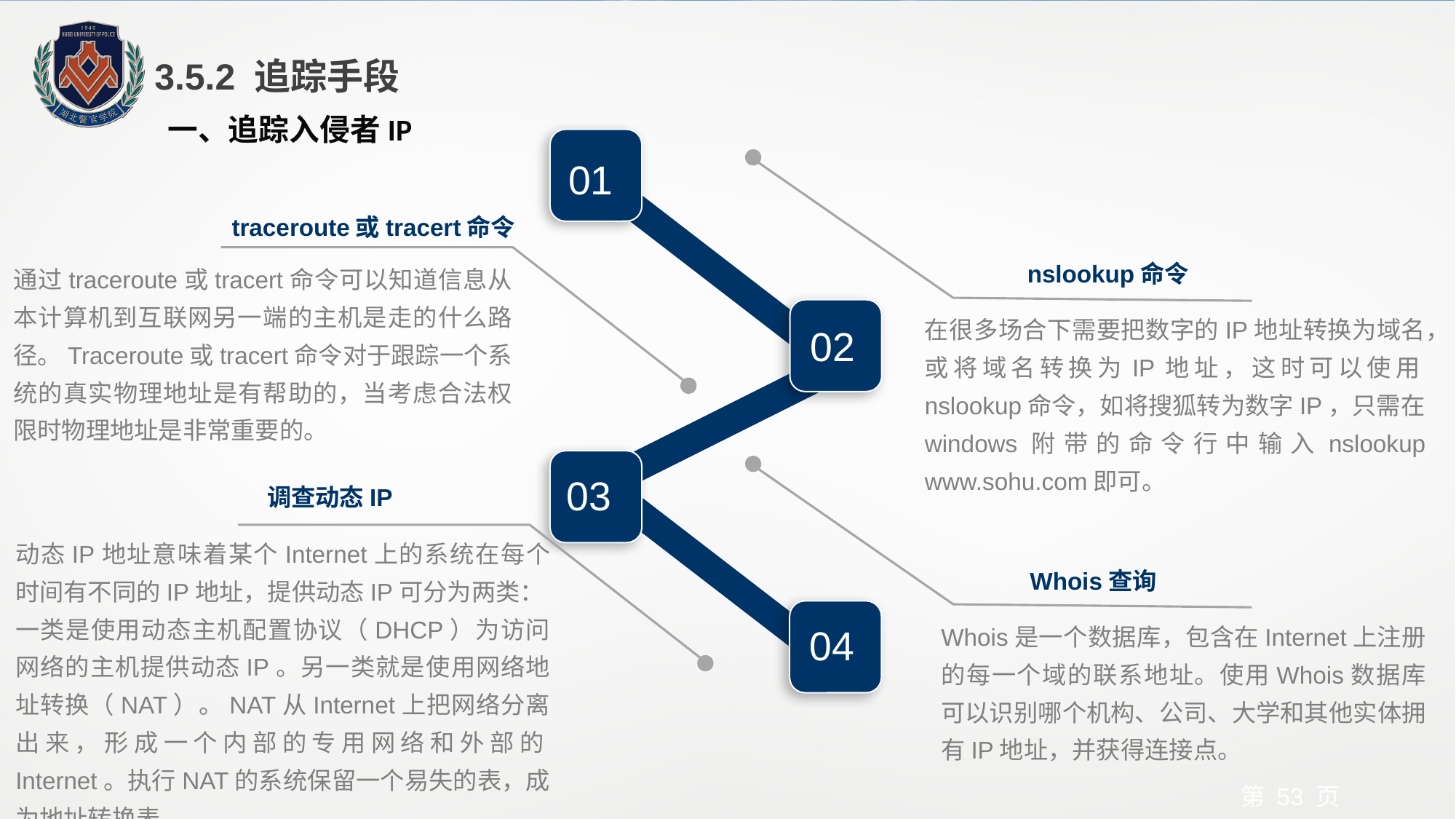

3.5.2 追踪手段
一、追踪入侵者IP

01

　traceroute或tracert命令

通过traceroute或tracert命令可以知道信息从本计算机到互联网另一端的主机是走的什么路径。Traceroute或tracert命令对于跟踪一个系统的真实物理地址是有帮助的，当考虑合法权限时物理地址是非常重要的。
nslookup命令

02
在很多场合下需要把数字的IP地址转换为域名，或将域名转换为IP地址，这时可以使用nslookup命令，如将搜狐转为数字IP，只需在windows附带的命令行中输入nslookup www.sohu.com即可。

03

调查动态IP

动态IP地址意味着某个Internet上的系统在每个时间有不同的IP地址，提供动态IP可分为两类：
一类是使用动态主机配置协议（DHCP）为访问网络的主机提供动态IP。另一类就是使用网络地址转换（NAT）。NAT从Internet上把网络分离出来，形成一个内部的专用网络和外部的Internet。执行NAT的系统保留一个易失的表，成为地址转换表。

Whois查询

04
Whois是一个数据库，包含在Internet上注册的每一个域的联系地址。使用Whois数据库可以识别哪个机构、公司、大学和其他实体拥有IP地址，并获得连接点。